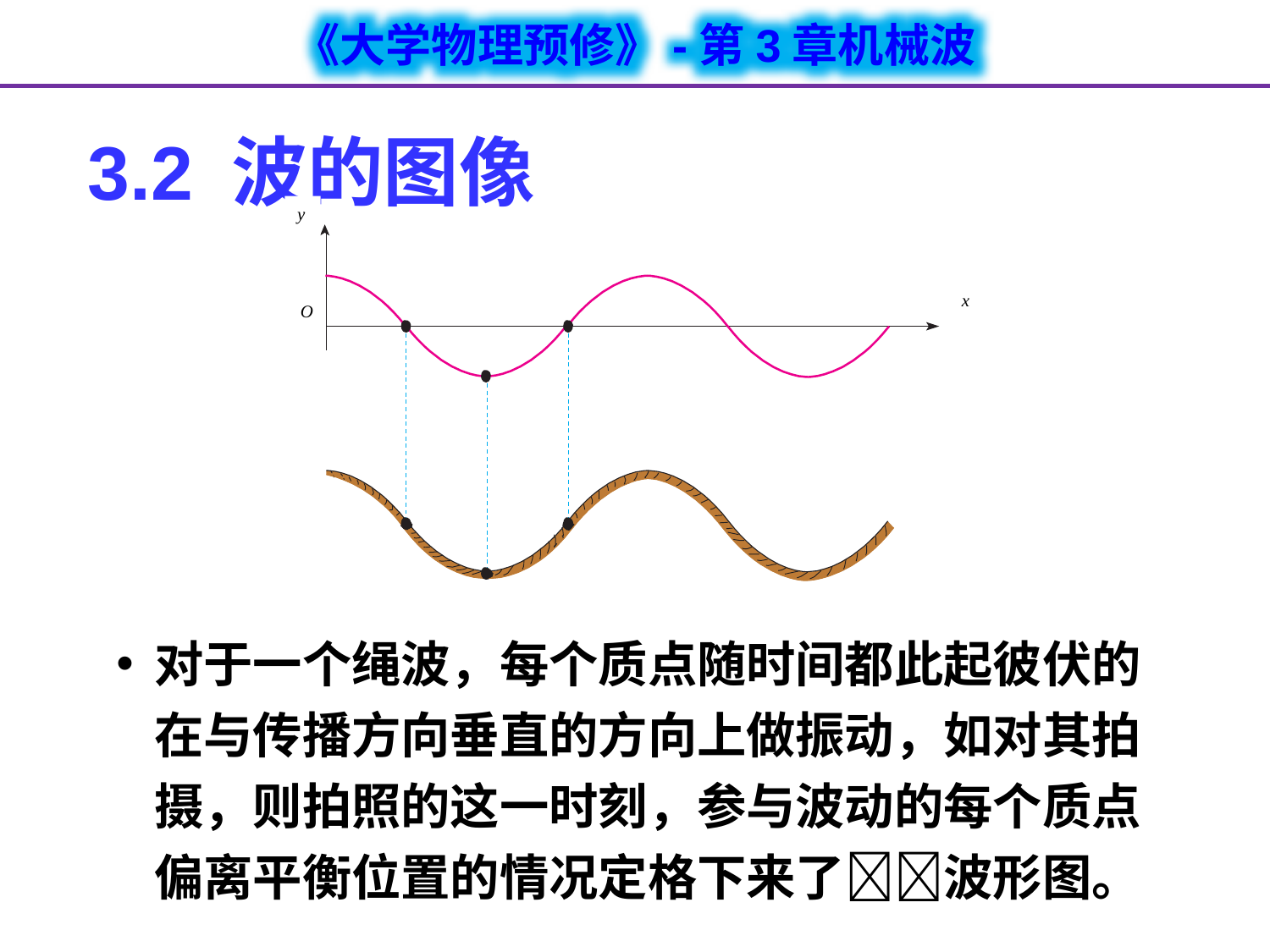

3.2 波的图像
y

x
O

对于一个绳波，每个质点随时间都此起彼伏的在与传播方向垂直的方向上做振动，如对其拍摄，则拍照的这一时刻，参与波动的每个质点偏离平衡位置的情况定格下来了−−波形图。